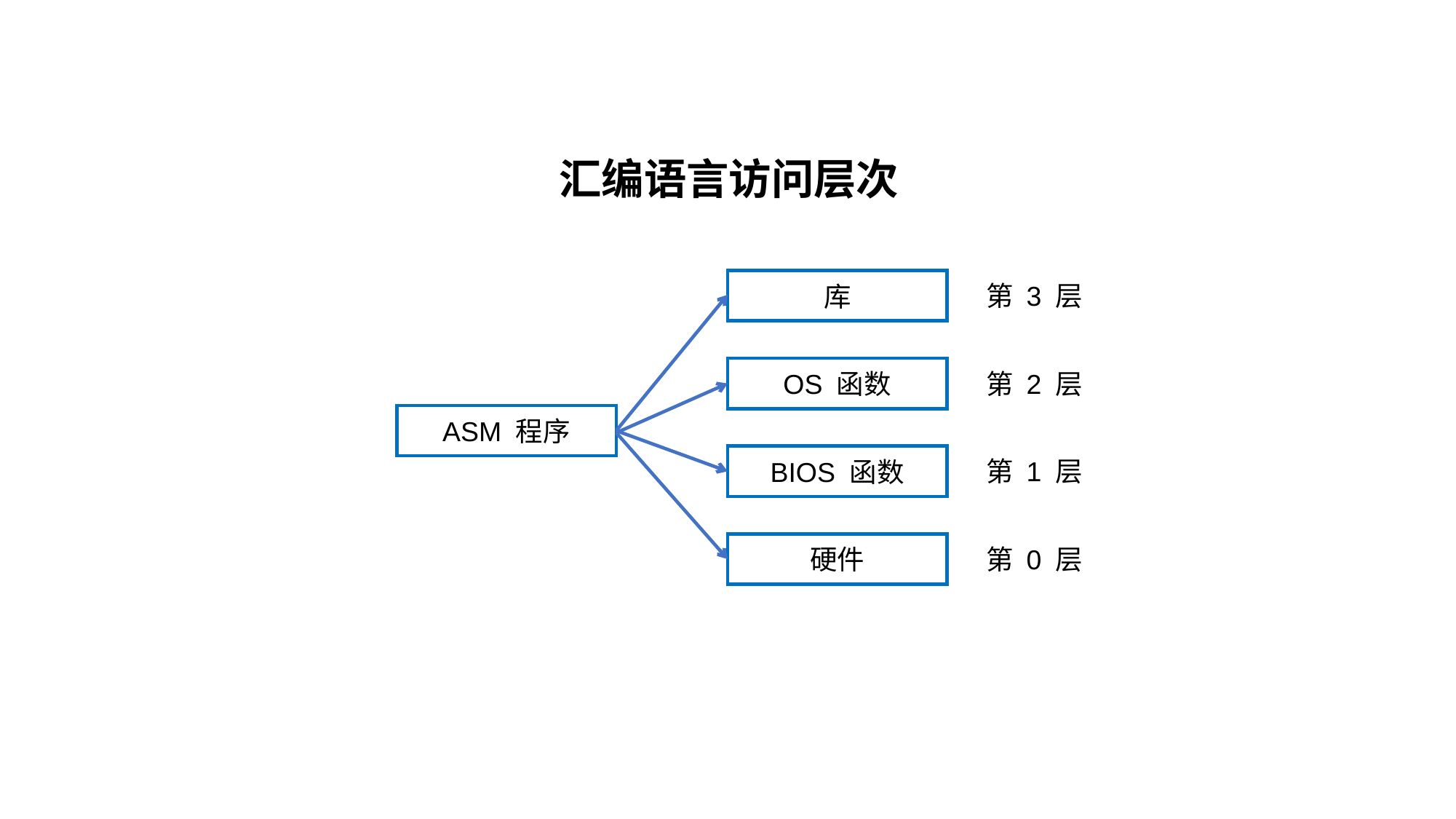

汇编语言访问层次
库
第 3 层
OS 函数
第 2 层
ASM 程序
BIOS 函数
第 1 层
硬件
第 0 层